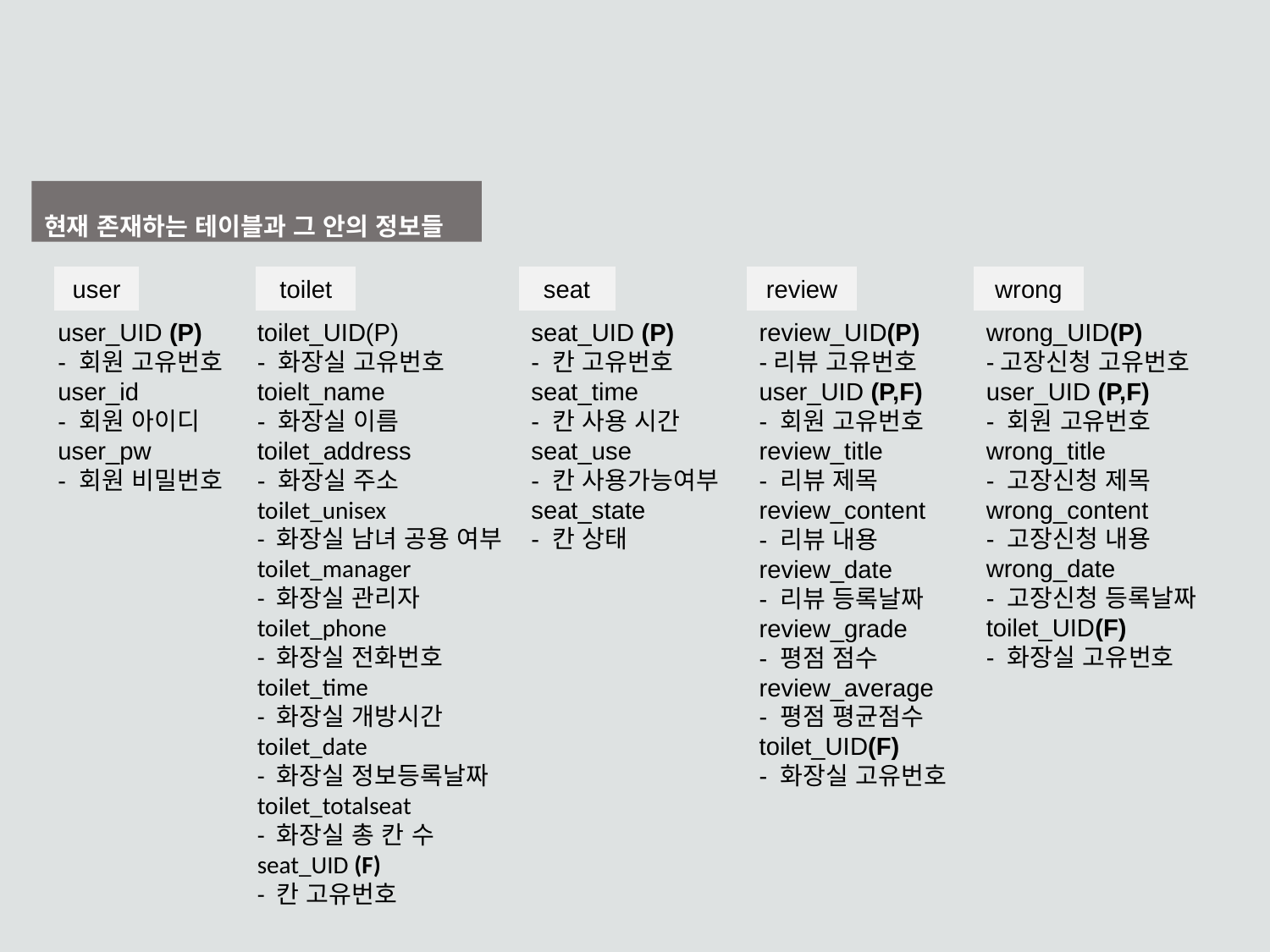

현재 존재하는 테이블과 그 안의 정보들
user
toilet
seat
review
wrong
user_UID (P)
- 회원 고유번호
user_id
- 회원 아이디
user_pw
- 회원 비밀번호
toilet_UID(P)
- 화장실 고유번호
toielt_name
- 화장실 이름
toilet_address
- 화장실 주소
toilet_unisex
- 화장실 남녀 공용 여부
toilet_manager
- 화장실 관리자
toilet_phone
- 화장실 전화번호
toilet_time
- 화장실 개방시간
toilet_date
- 화장실 정보등록날짜
toilet_totalseat
- 화장실 총 칸 수
seat_UID (F)
- 칸 고유번호
seat_UID (P)
- 칸 고유번호
seat_time
- 칸 사용 시간
seat_use
- 칸 사용가능여부
seat_state
- 칸 상태
wrong_UID(P)
-고장신청 고유번호
user_UID (P,F)
- 회원 고유번호
wrong_title
- 고장신청 제목
wrong_content
- 고장신청 내용
wrong_date
- 고장신청 등록날짜
toilet_UID(F)
- 화장실 고유번호
review_UID(P)
-리뷰 고유번호
user_UID (P,F)
- 회원 고유번호
review_title
- 리뷰 제목
review_content
- 리뷰 내용
review_date
- 리뷰 등록날짜
review_grade
- 평점 점수
review_average
- 평점 평균점수
toilet_UID(F)
- 화장실 고유번호